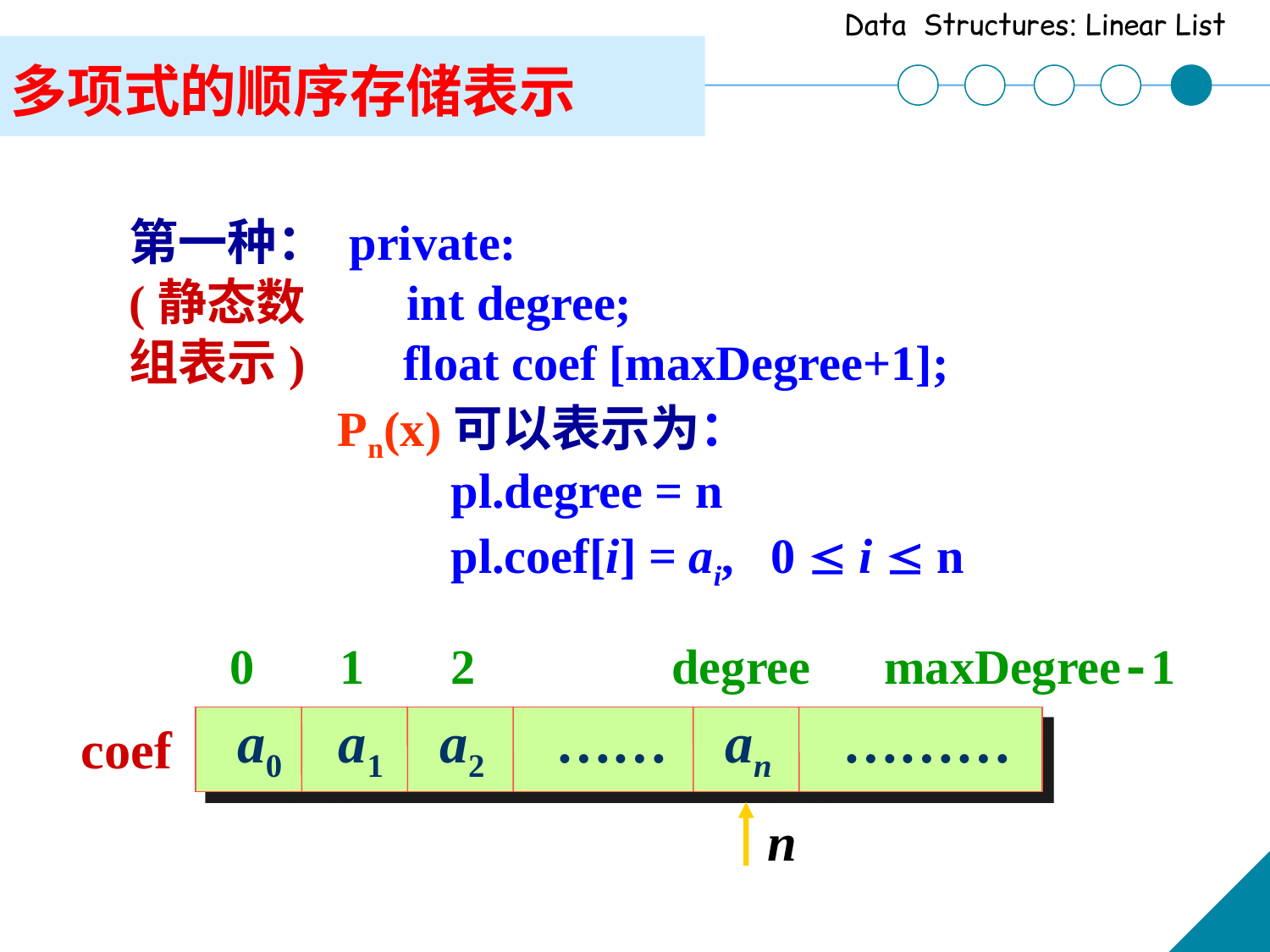

# 多项式的顺序存储表示

第一种： private:
(静态数        int degree;
组表示)        float coef [maxDegree+1];
                 Pn(x)可以表示为：
		            pl.degree = n
		            pl.coef[i] = ai,   0 ≤ i ≤ n

0       1       2                degree      maxDegree-1
a0    a1    a2     ……    an     ………

coef
n